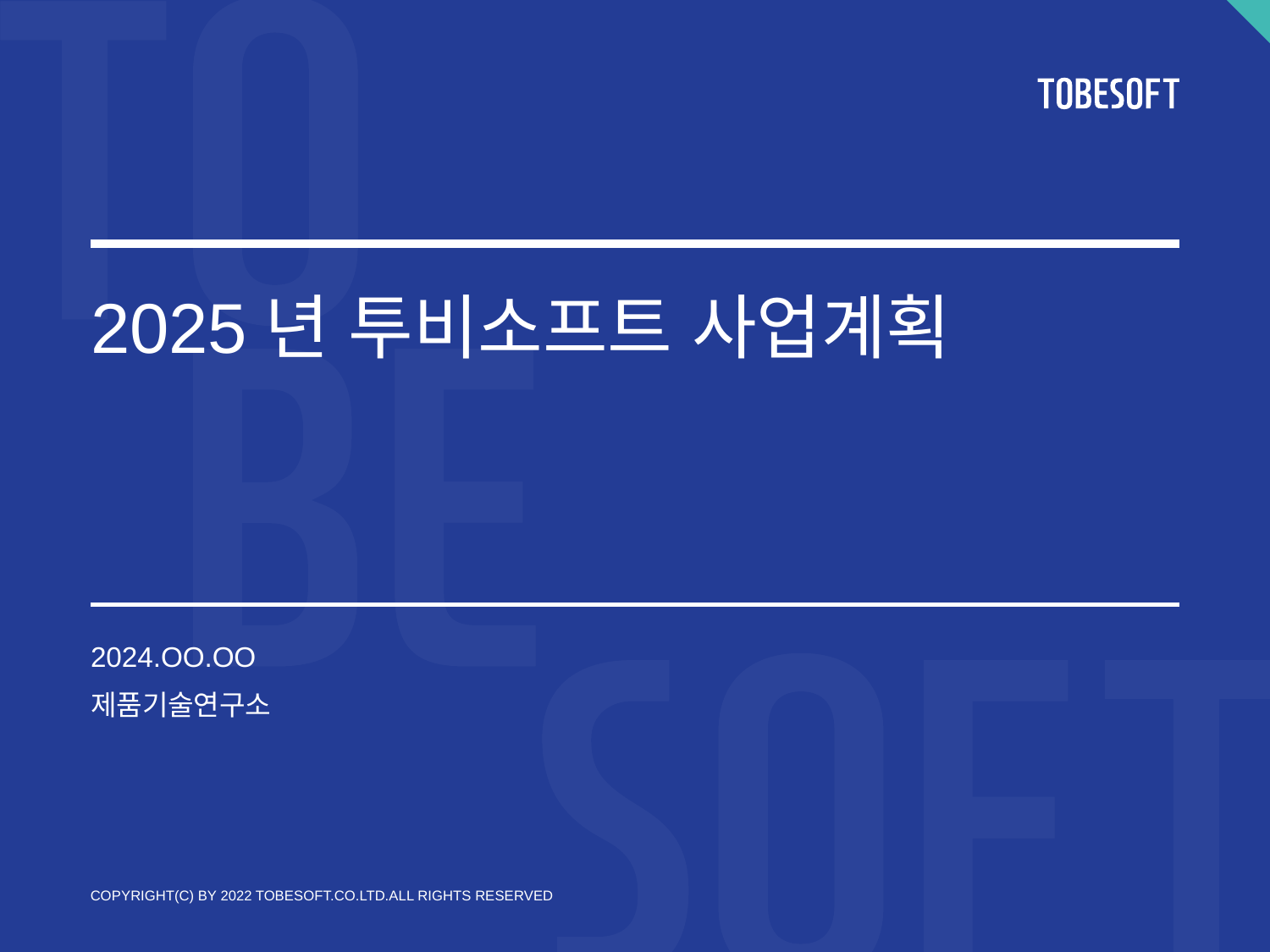

# 2025년 투비소프트 사업계획
2024.OO.OO
제품기술연구소
COPYRIGHT(C) BY 2022 TOBESOFT.CO.LTD.ALL RIGHTS RESERVED